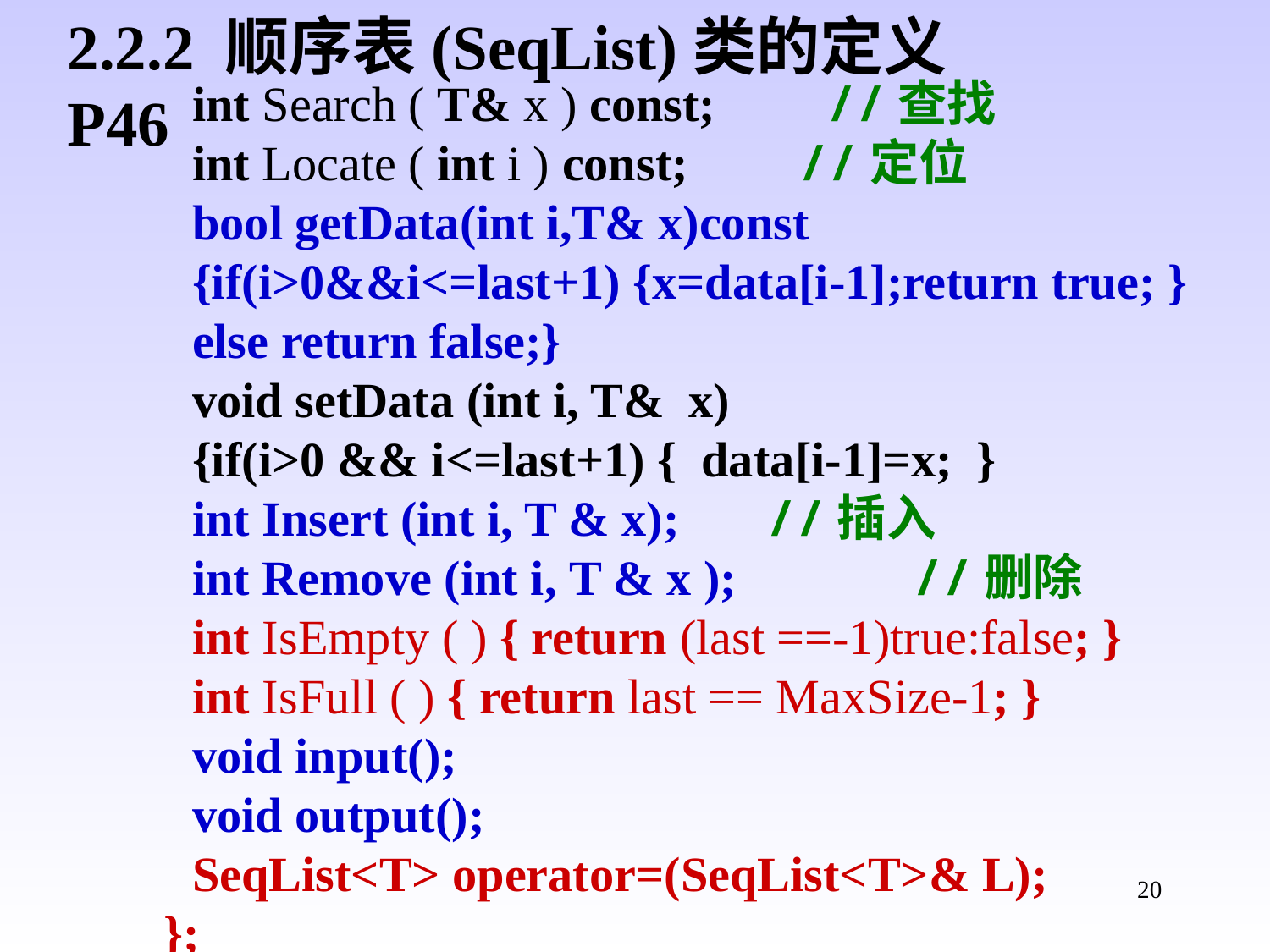

2.2.2 顺序表(SeqList)类的定义P46
	int Search ( T& x ) const;         //查找
	int Locate ( int i ) const;	        //定位
	bool getData(int i,T& x)const
	{if(i>0&&i<=last+1) {x=data[i-1];return true; }
	else return false;}
	void setData (int i, T&  x)
	{if(i>0 && i<=last+1) {  data[i-1]=x;  }
	int Insert (int i, T & x);       //插入
	int Remove (int i, T & x );	       //删除
	int IsEmpty ( ) { return (last ==-1)true:false; }
	int IsFull ( ) { return last == MaxSize-1; }
	void input();
	void output();
	SeqList<T> operator=(SeqList<T>& L);
        };

20